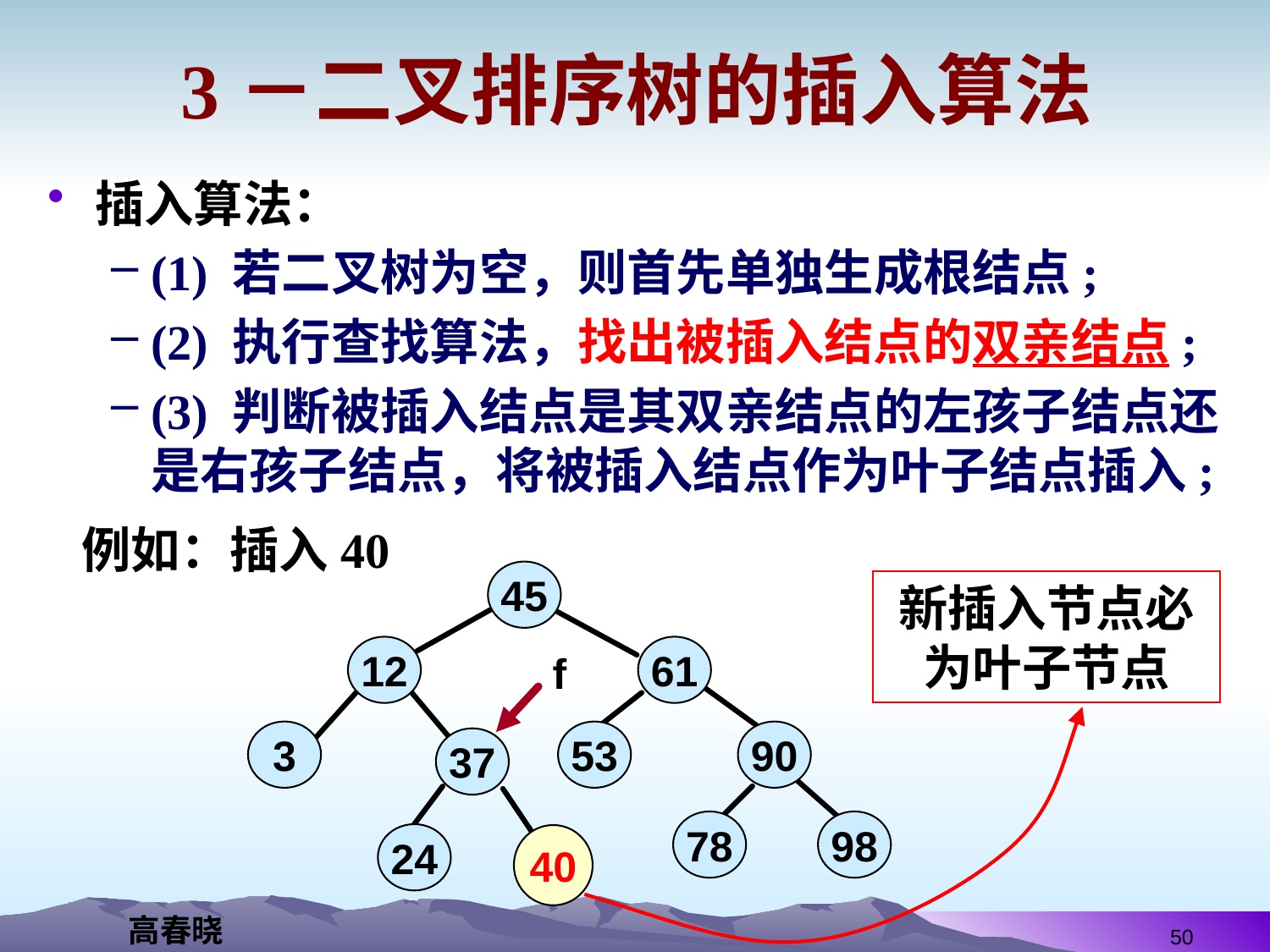

# 3－二叉排序树的插入算法
插入算法：
(1) 若二叉树为空，则首先单独生成根结点;
(2) 执行查找算法，找出被插入结点的双亲结点;
(3) 判断被插入结点是其双亲结点的左孩子结点还是右孩子结点，将被插入结点作为叶子结点插入;
例如：插入40
45

12
61

3
53
90
37

78
98
24
新插入节点必为叶子节点

f

40
50